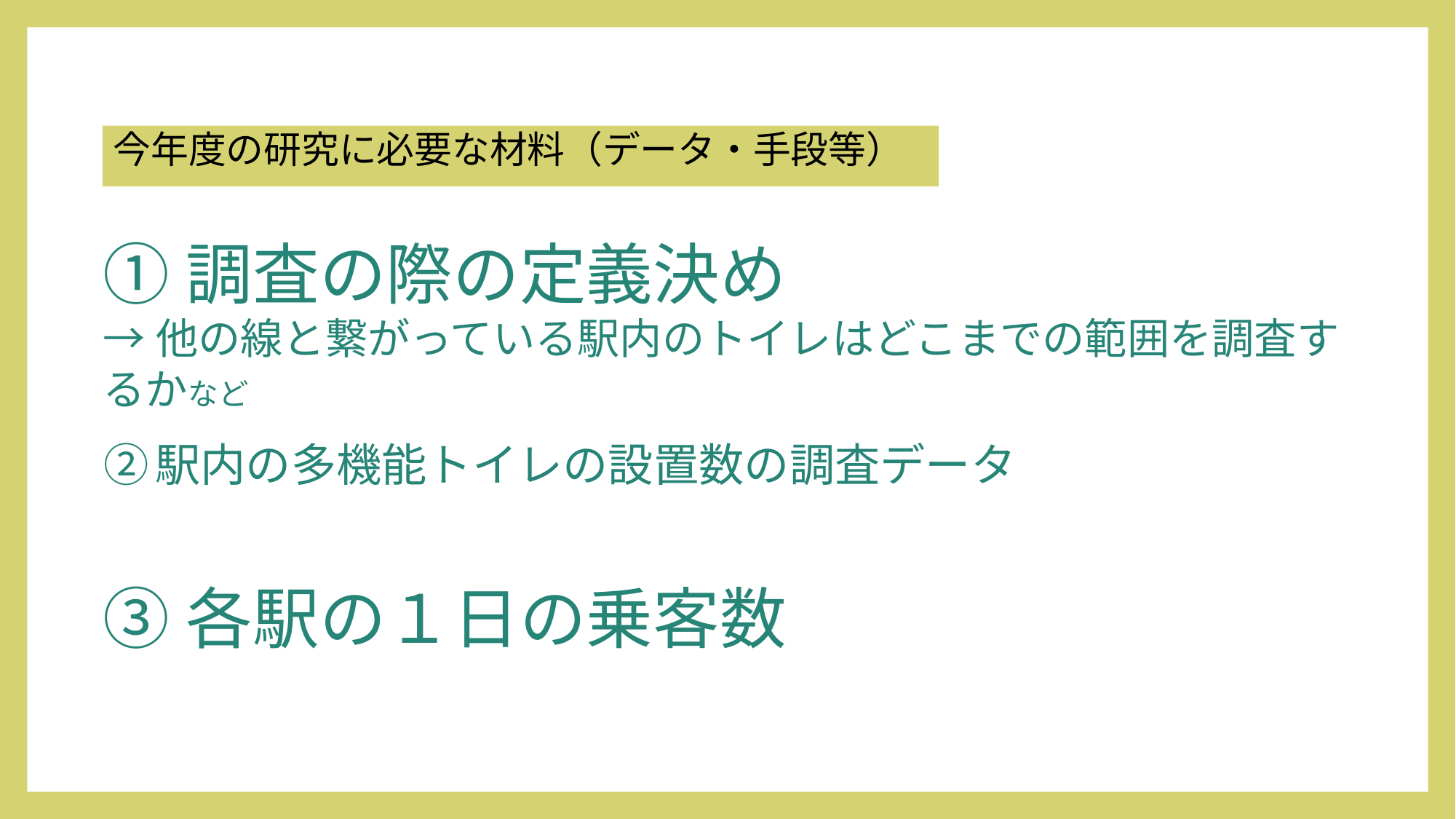

今年度の研究に必要な材料（データ・手段等）
①調査の際の定義決め
→他の線と繋がっている駅内のトイレはどこまでの範囲を調査するかなど
# ②駅内の多機能トイレの設置数の調査データ
③各駅の１日の乗客数